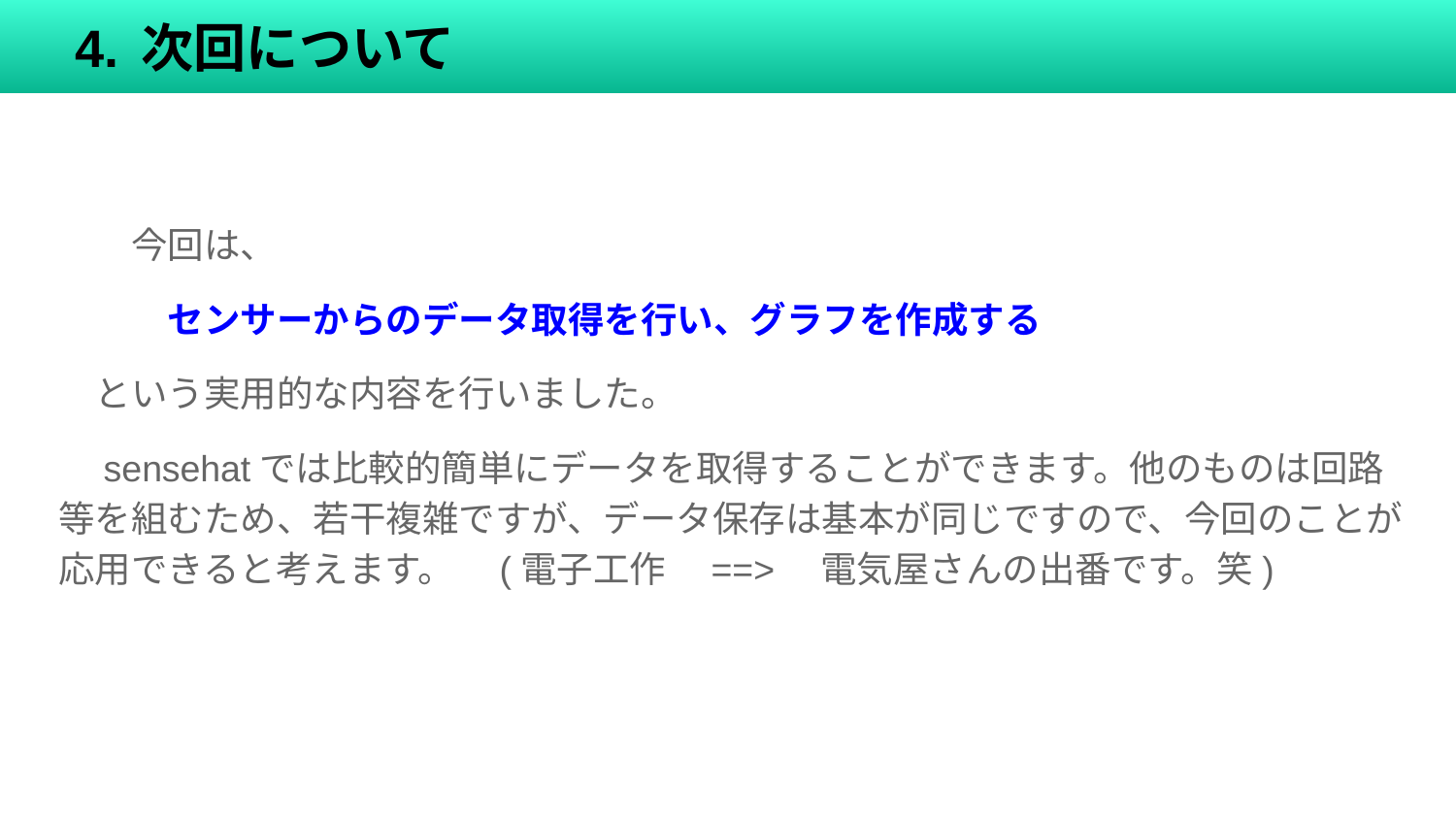

4. 次回について

　　今回は、
　　　センサーからのデータ取得を行い、グラフを作成する
　という実用的な内容を行いました。
　sensehatでは比較的簡単にデータを取得することができます。他のものは回路等を組むため、若干複雑ですが、データ保存は基本が同じですので、今回のことが応用できると考えます。　(電子工作　==>　電気屋さんの出番です。笑)